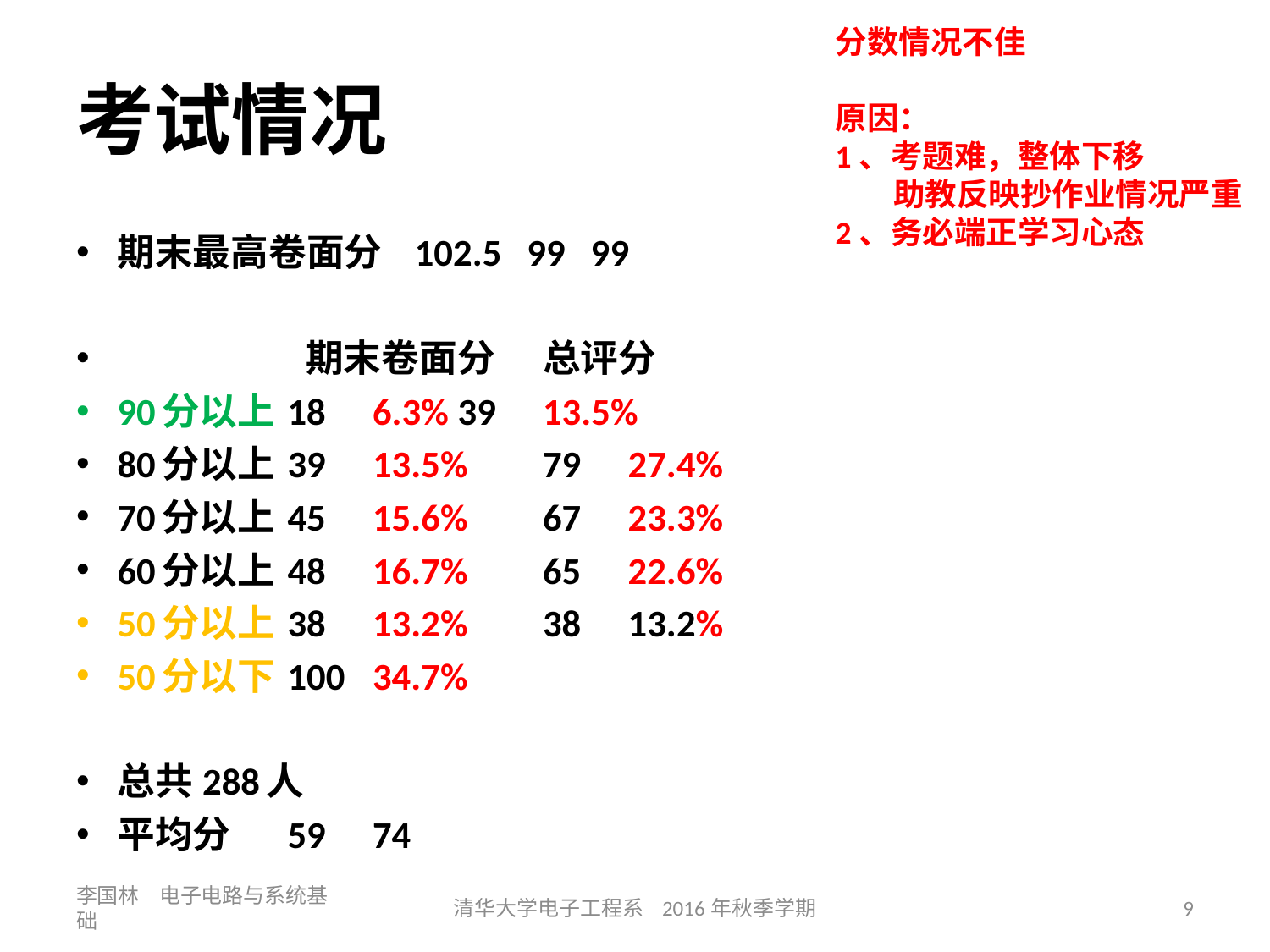

分数情况不佳

原因：
1、考题难，整体下移
       助教反映抄作业情况严重
2、务必端正学习心态
# 考试情况
期末最高卷面分   102.5   99   99

                     期末卷面分		总评分
90分以上	18	6.3%		39	13.5%
80分以上	39	13.5%		79	27.4%
70分以上	45	15.6%		67	23.3%
60分以上	48	16.7%		65	22.6%
50分以上	38	13.2%		38	13.2%
50分以下	100	34.7%

总共	288人
平均分	59			74
李国林   电子电路与系统基础
清华大学电子工程系  2016年秋季学期
9